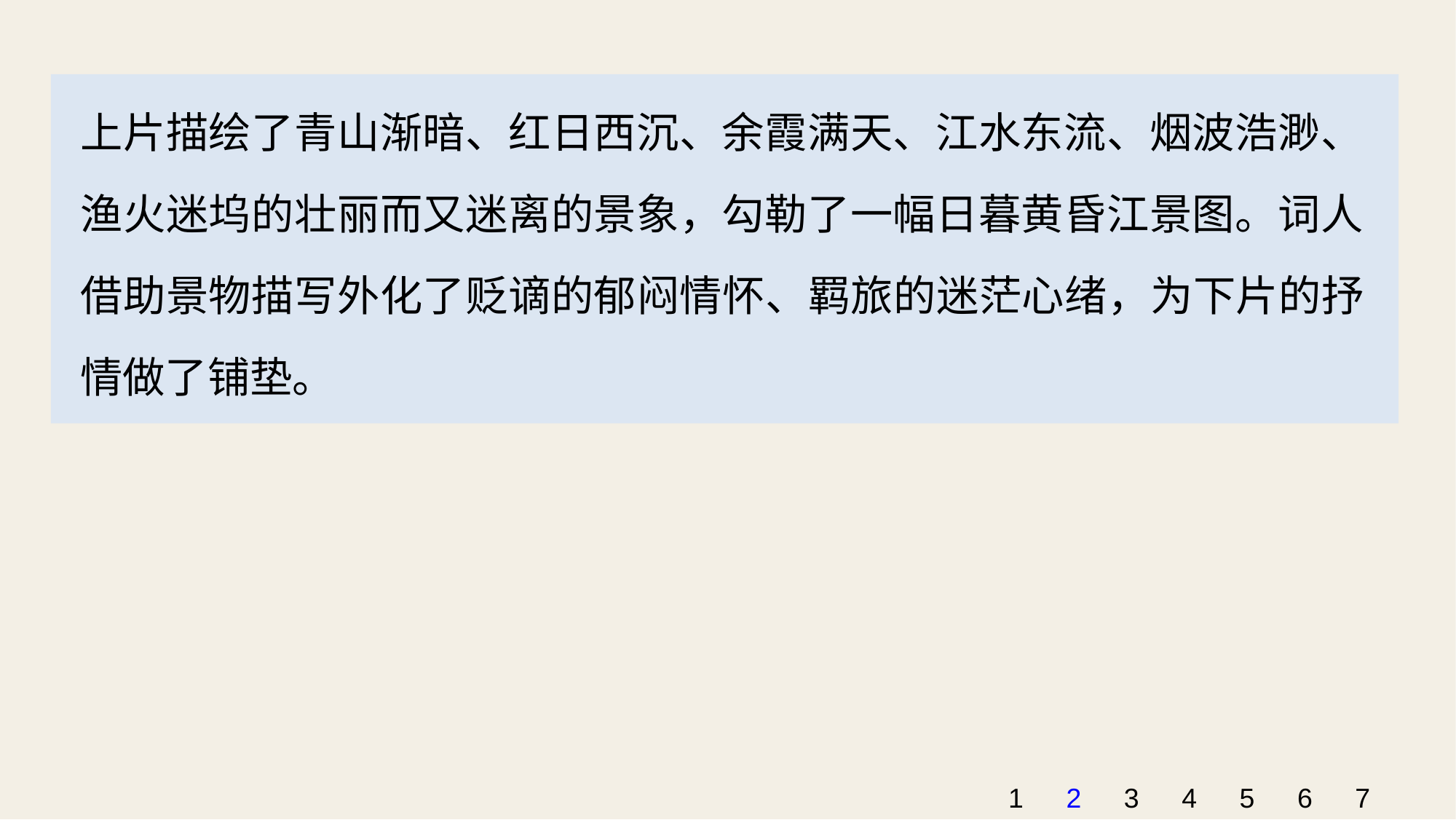

上片描绘了青山渐暗、红日西沉、余霞满天、江水东流、烟波浩渺、渔火迷坞的壮丽而又迷离的景象，勾勒了一幅日暮黄昏江景图。词人借助景物描写外化了贬谪的郁闷情怀、羁旅的迷茫心绪，为下片的抒情做了铺垫。

1
2
3
4
5
6
7